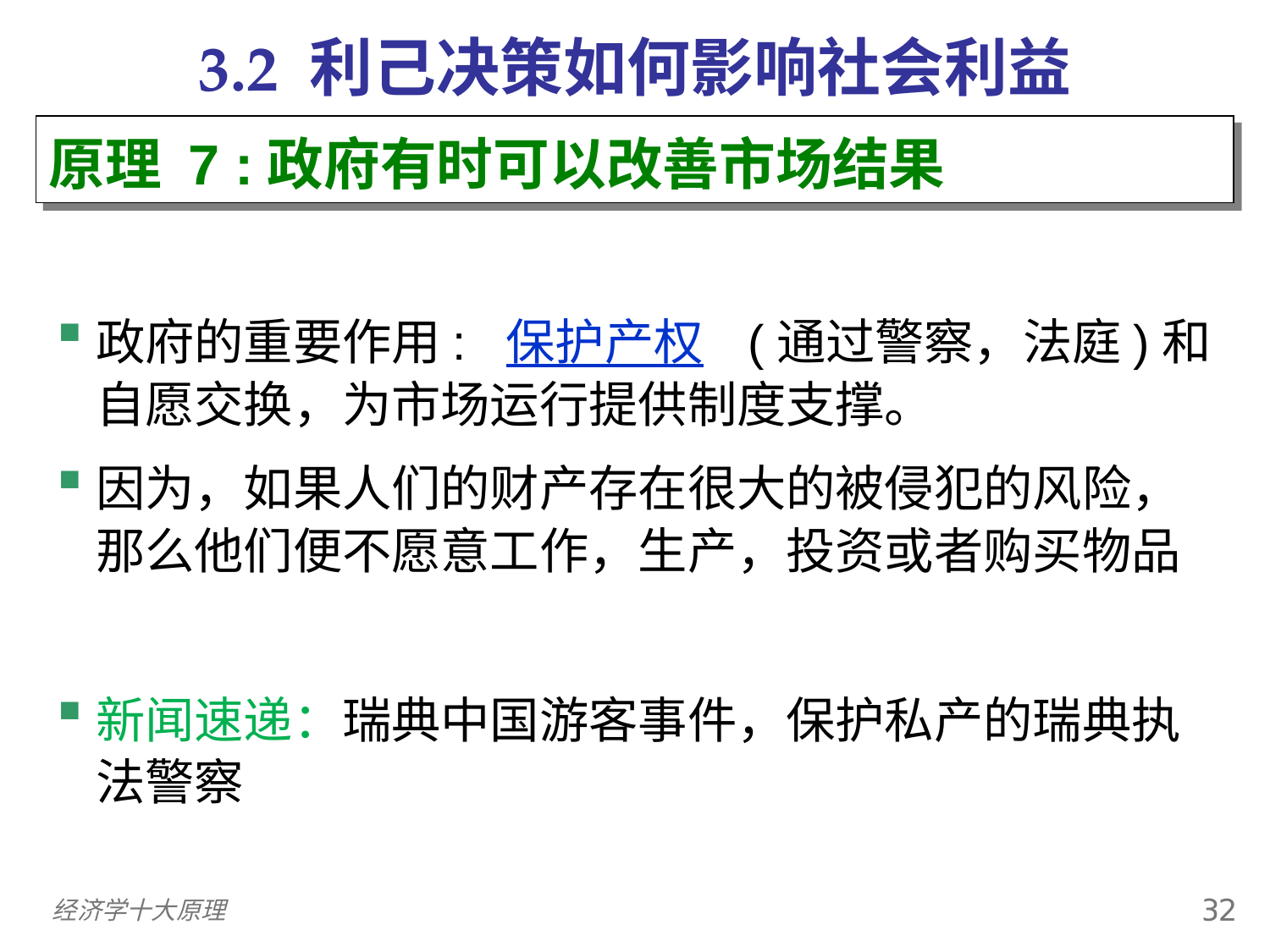

3.2 利己决策如何影响社会利益
原理 7 :政府有时可以改善市场结果
政府的重要作用:  保护产权   (通过警察，法庭)和自愿交换，为市场运行提供制度支撑。
因为，如果人们的财产存在很大的被侵犯的风险，那么他们便不愿意工作，生产，投资或者购买物品

新闻速递：瑞典中国游客事件，保护私产的瑞典执法警察

32
经济学十大原理